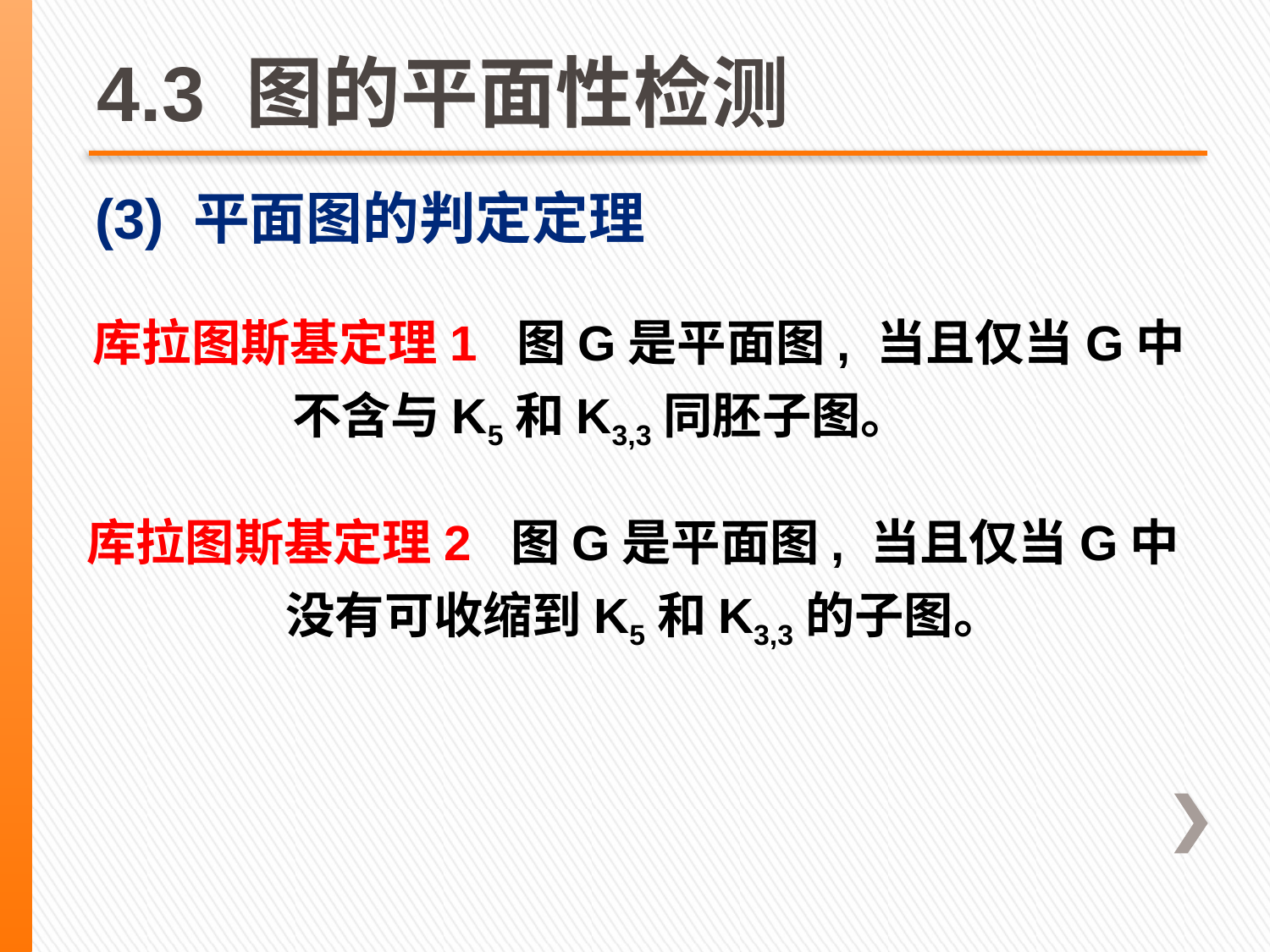

# 4.3 图的平面性检测
(3) 平面图的判定定理
库拉图斯基定理1  图G是平面图, 当且仅当G中不含与K5和K3,3同胚子图。
库拉图斯基定理2  图G是平面图, 当且仅当G中没有可收缩到K5和K3,3的子图。